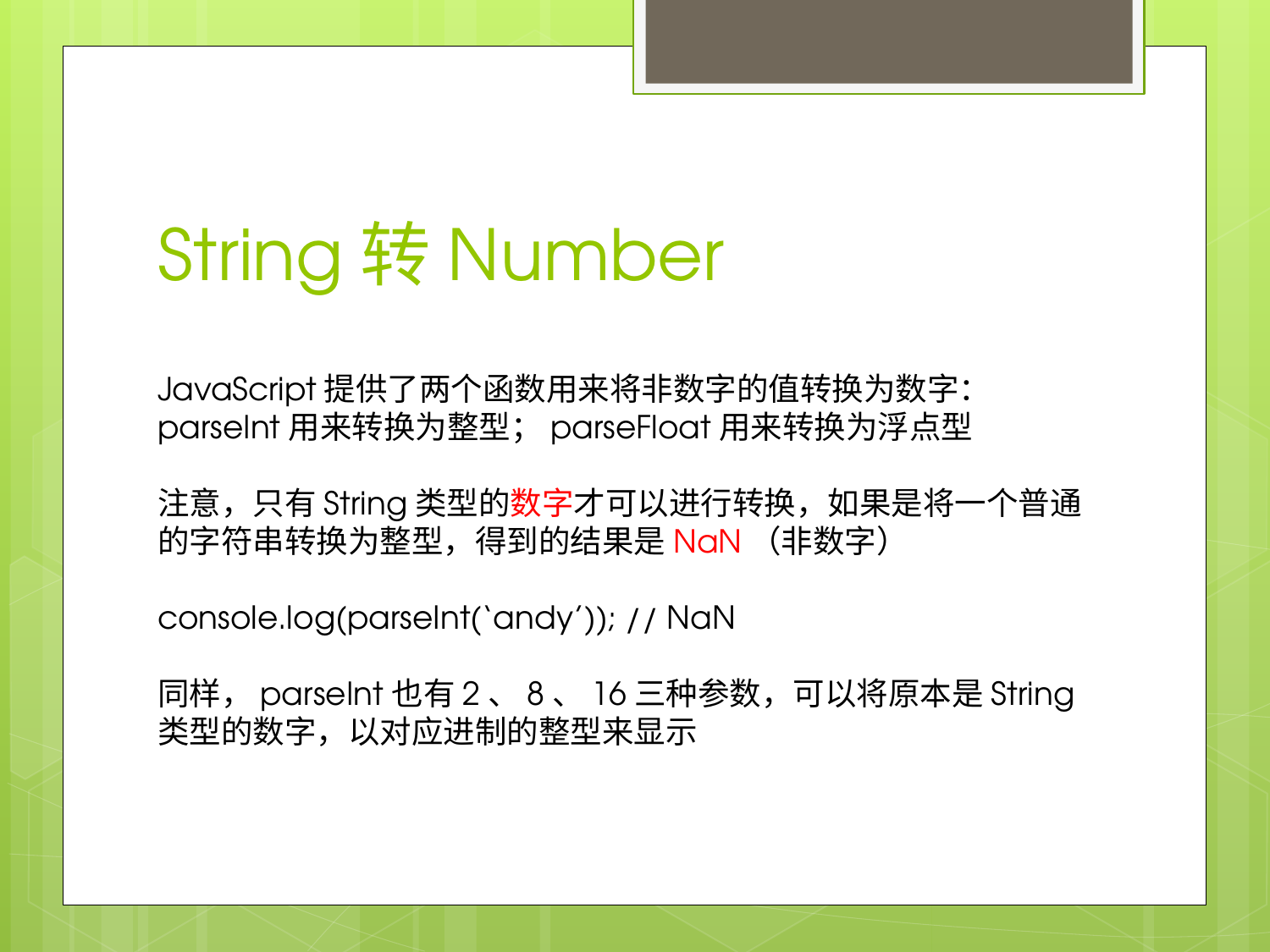

# String转Number
JavaScript提供了两个函数用来将非数字的值转换为数字：parseInt用来转换为整型；parseFloat用来转换为浮点型

注意，只有String类型的数字才可以进行转换，如果是将一个普通的字符串转换为整型，得到的结果是NaN（非数字）

console.log(parseInt(‘andy’)); // NaN

同样，parseInt也有2、8、16三种参数，可以将原本是String类型的数字，以对应进制的整型来显示